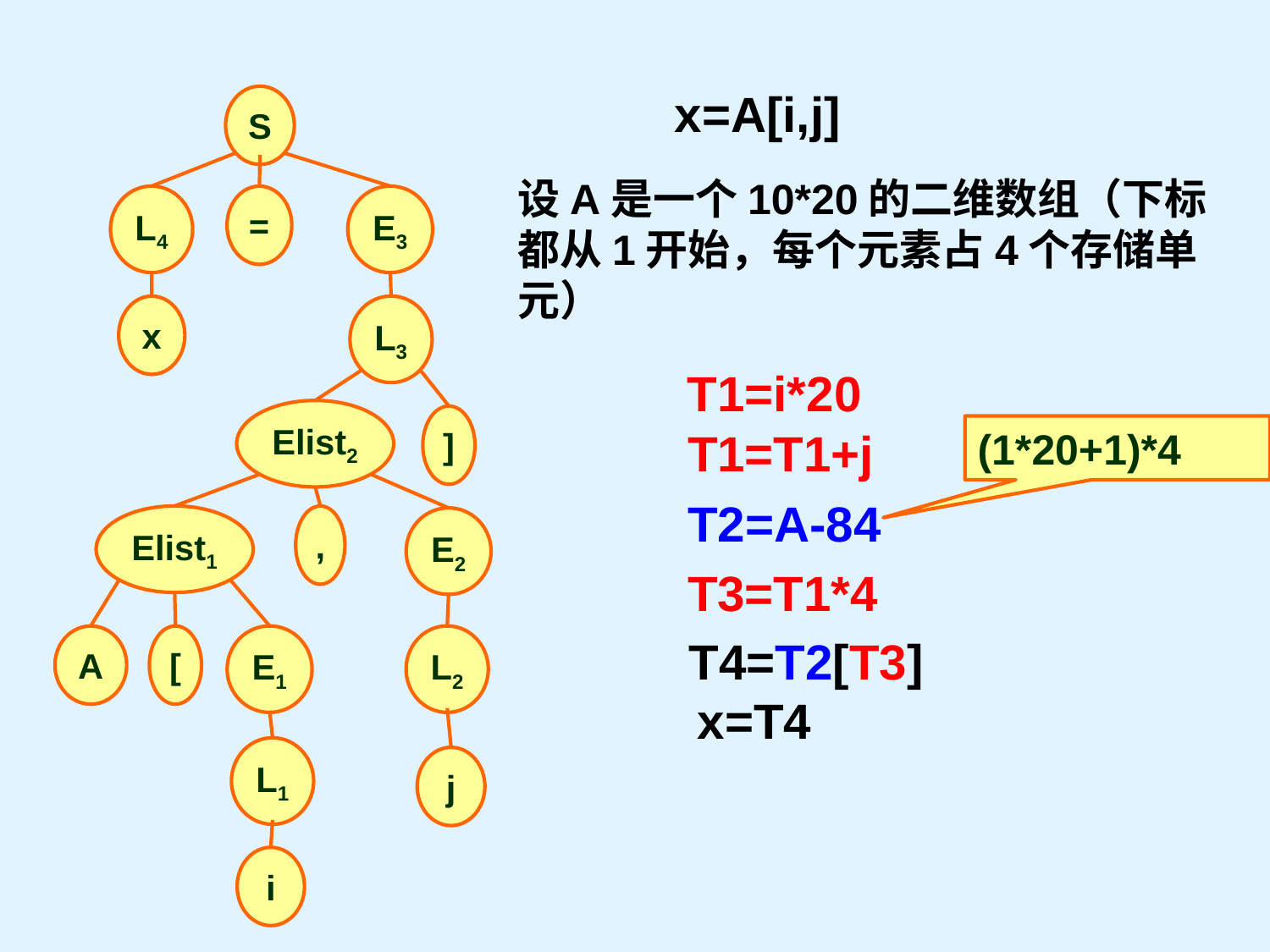

x=A[i,j]
S
设A是一个10*20的二维数组（下标都从1开始，每个元素占4个存储单元）
L4
=
E3

x
L3
T1=i*20
Elist2
]
T1=T1+j
(1*20+1)*4
T2=A-84
,
Elist1
E2
T3=T1*4
T4=T2[T3]
L2
E1
A
[
x=T4
L1
j
i